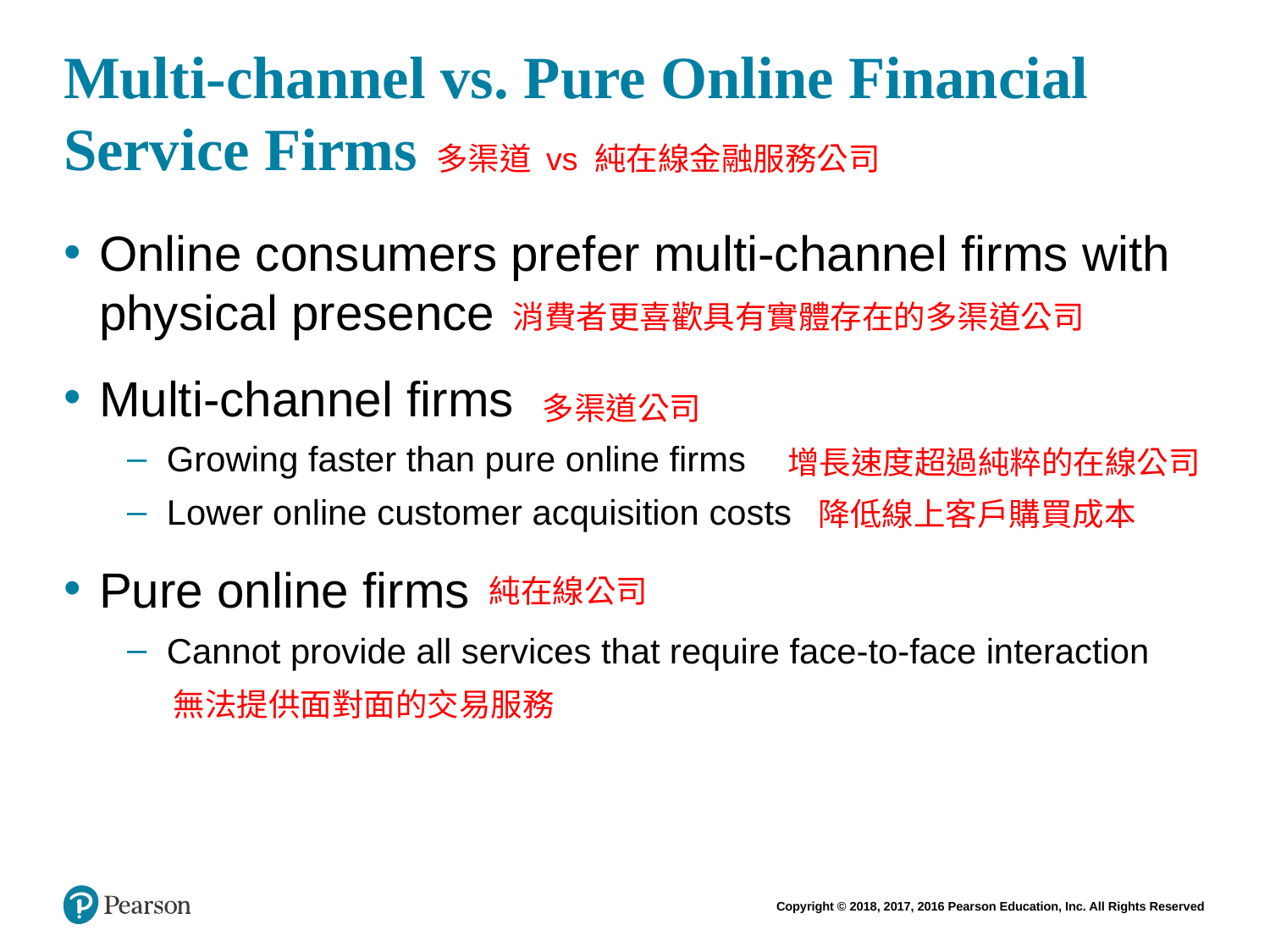

# Multi-channel vs. Pure Online Financial Service Firms
多渠道 vs 純在線金融服務公司
Online consumers prefer multi-channel firms with physical presence
Multi-channel firms
Growing faster than pure online firms
Lower online customer acquisition costs
Pure online firms
Cannot provide all services that require face-to-face interaction
消費者更喜歡具有實體存在的多渠道公司
多渠道公司
增長速度超過純粹的在線公司
降低線上客戶購買成本
純在線公司
無法提供面對面的交易服務